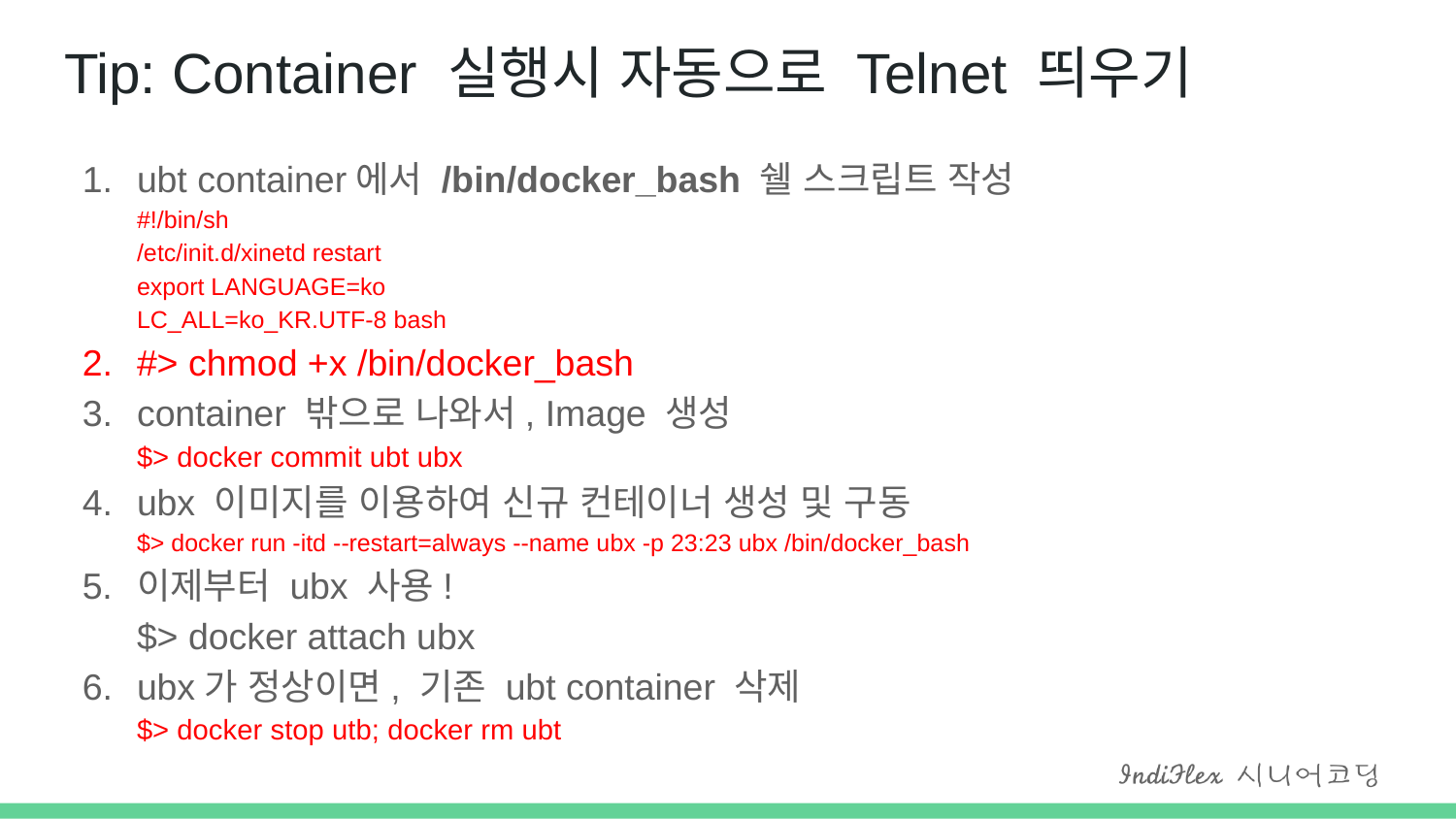

# Tip: Container 실행시 자동으로 Telnet 띄우기
ubt container에서 /bin/docker_bash 쉘 스크립트 작성
#!/bin/sh
/etc/init.d/xinetd restart
export LANGUAGE=ko
LC_ALL=ko_KR.UTF-8 bash
#> chmod +x /bin/docker_bash
container 밖으로 나와서, Image 생성
$> docker commit ubt ubx
ubx 이미지를 이용하여 신규 컨테이너 생성 및 구동
$> docker run -itd --restart=always --name ubx -p 23:23 ubx /bin/docker_bash
이제부터 ubx 사용!
$> docker attach ubx
ubx가 정상이면, 기존 ubt container 삭제
$> docker stop utb; docker rm ubt